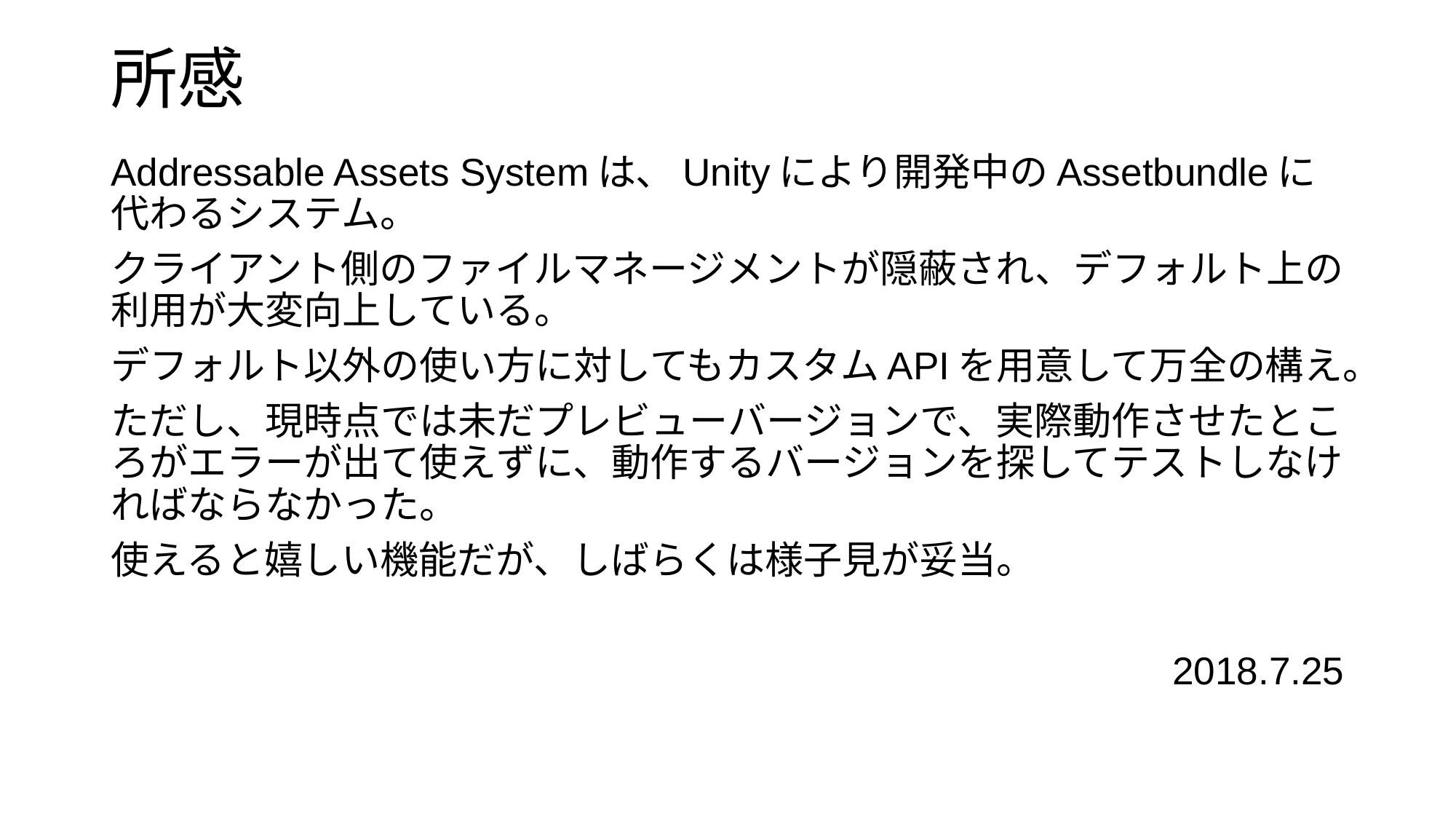

# 所感
Addressable Assets Systemは、Unityにより開発中のAssetbundleに代わるシステム。
クライアント側のファイルマネージメントが隠蔽され、デフォルト上の利用が大変向上している。
デフォルト以外の使い方に対してもカスタムAPIを用意して万全の構え。
ただし、現時点では未だプレビューバージョンで、実際動作させたところがエラーが出て使えずに、動作するバージョンを探してテストしなければならなかった。
使えると嬉しい機能だが、しばらくは様子見が妥当。

2018.7.25